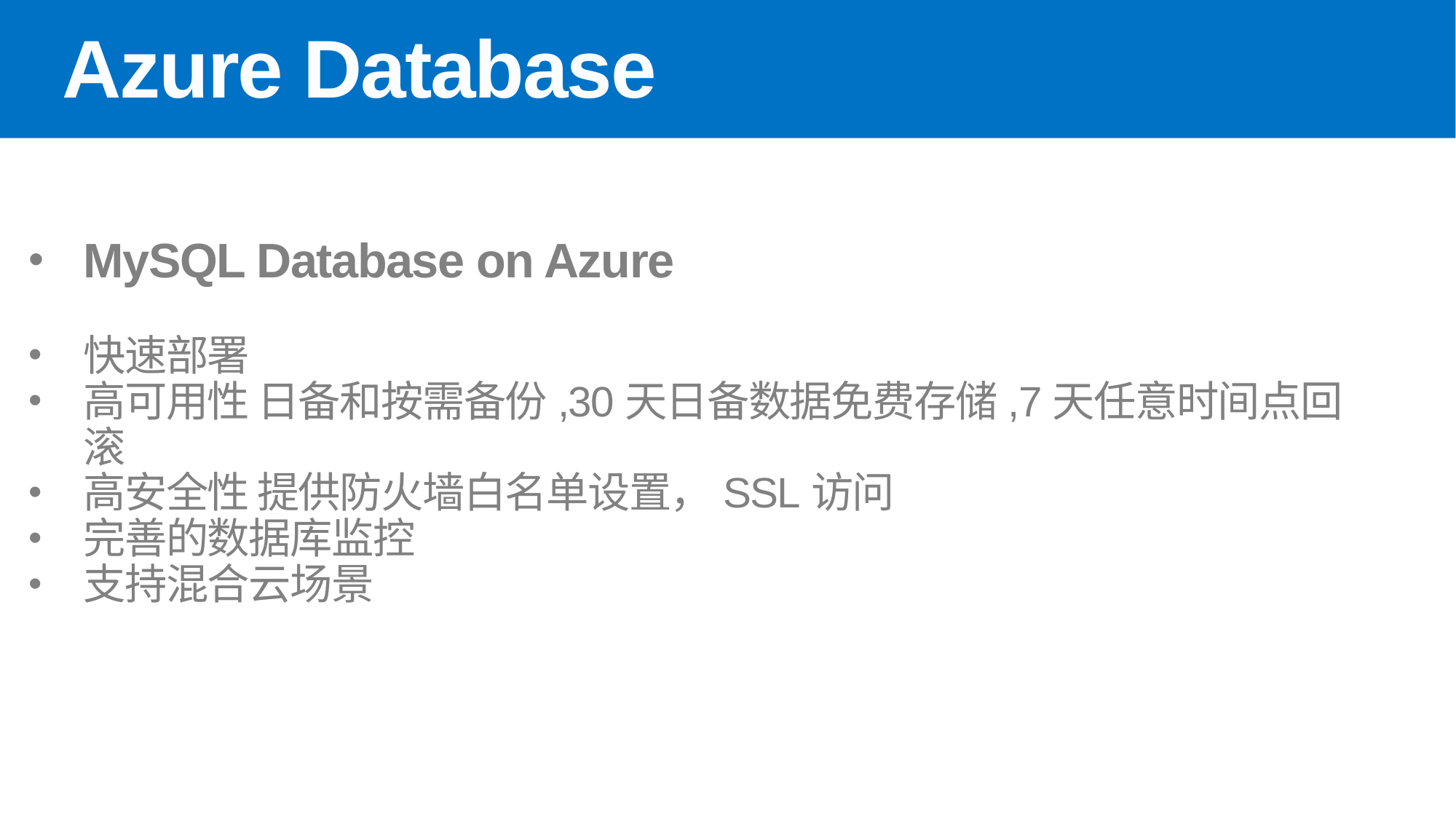

# Azure Database
MySQL Database on Azure

快速部署
高可用性 日备和按需备份,30天日备数据免费存储,7天任意时间点回滚
高安全性 提供防火墙白名单设置，SSL访问
完善的数据库监控
支持混合云场景